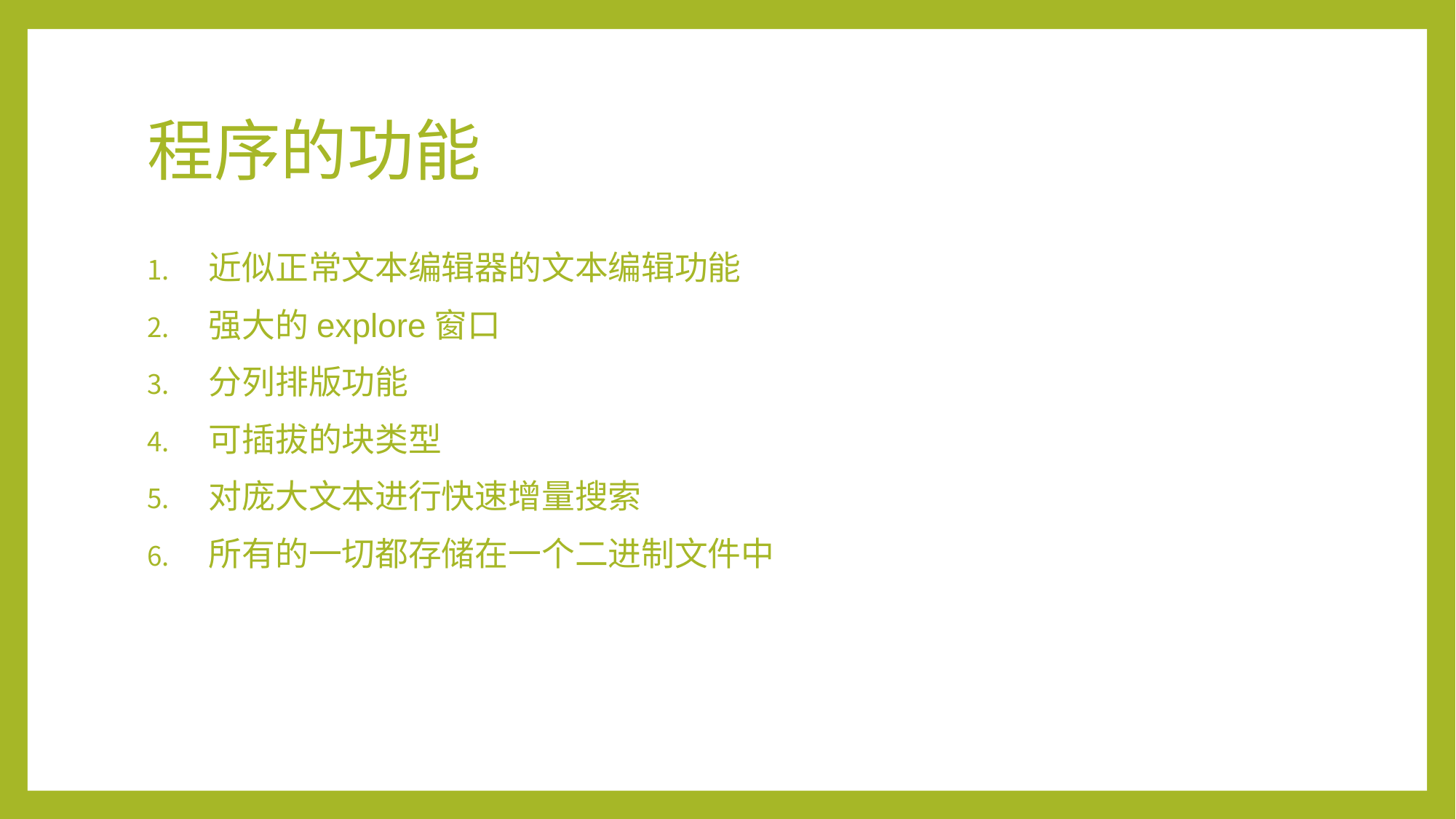

# 程序的功能
近似正常文本编辑器的文本编辑功能
强大的explore窗口
分列排版功能
可插拔的块类型
对庞大文本进行快速增量搜索
所有的一切都存储在一个二进制文件中